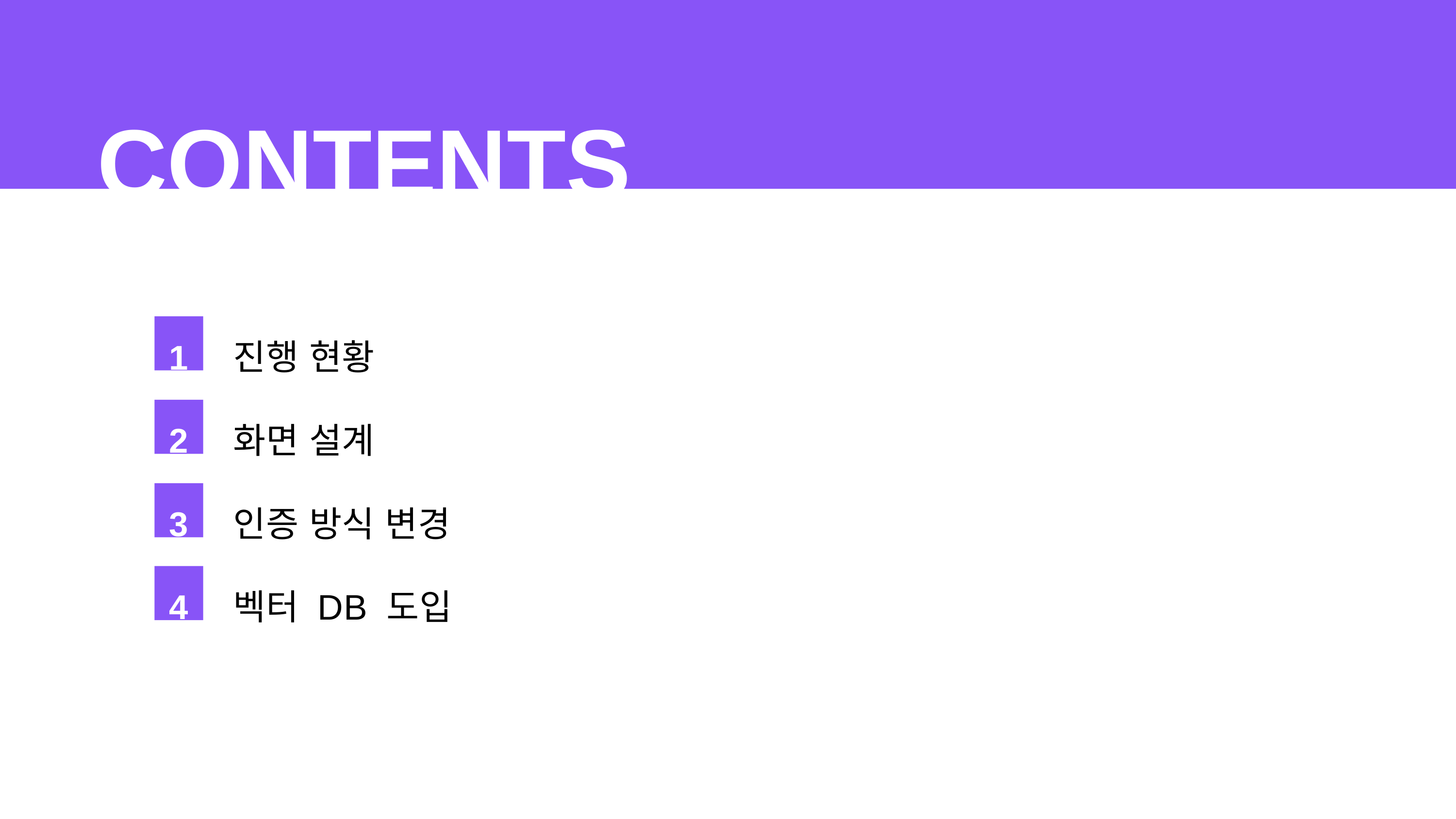

CONTENTS
진행 현황
1

화면 설계
2

인증 방식 변경
3

벡터 DB 도입
4